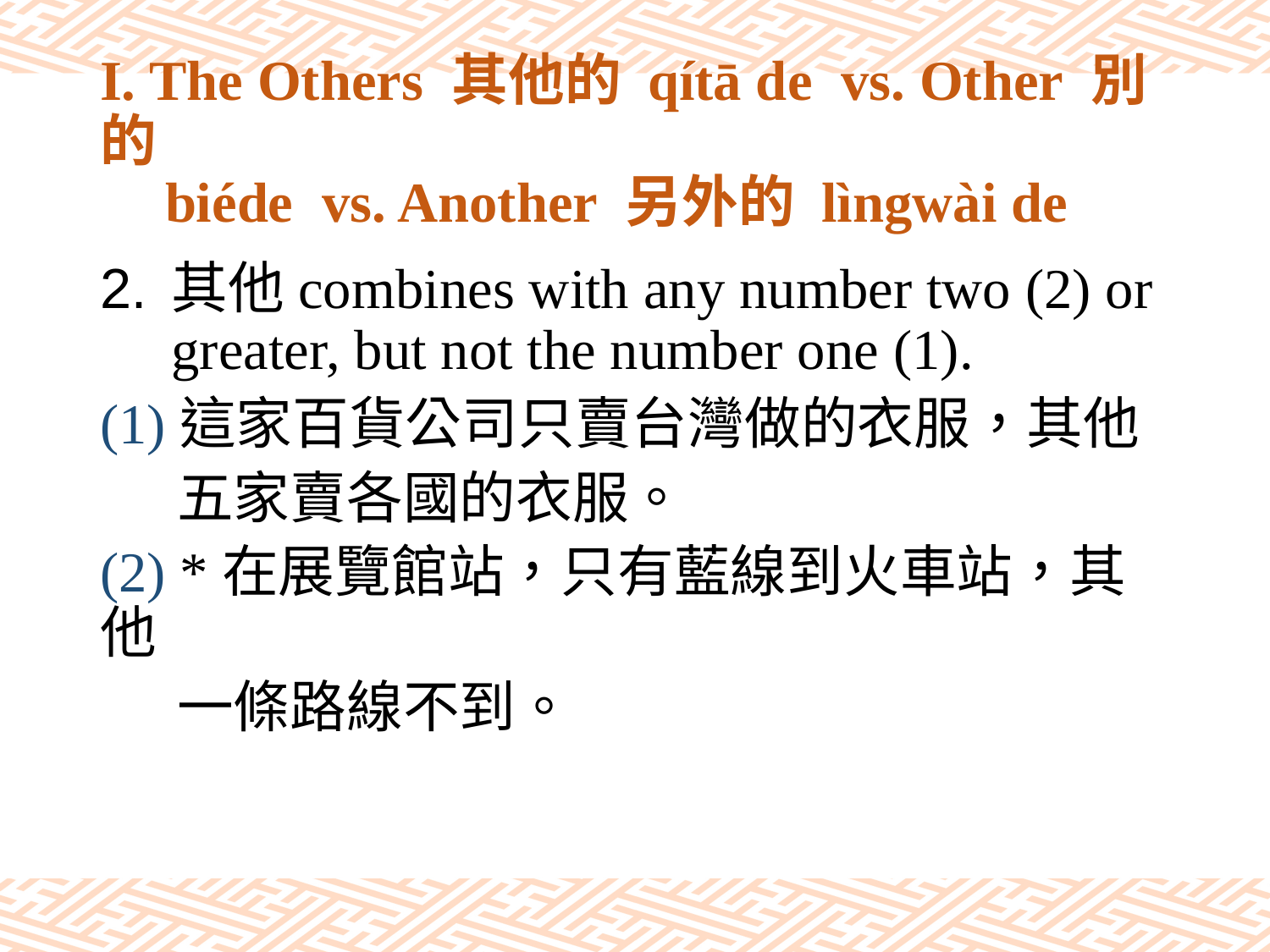

# I. The Others 其他的 qítā de  vs. Other 別的 biéde  vs. Another 另外的 lìngwài de
其他combines with any number two (2) or greater, but not the number one (1).
(1)這家百貨公司只賣台灣做的衣服，其他
     五家賣各國的衣服。
(2) *在展覽館站，只有藍線到火車站，其他
     一條路線不到。